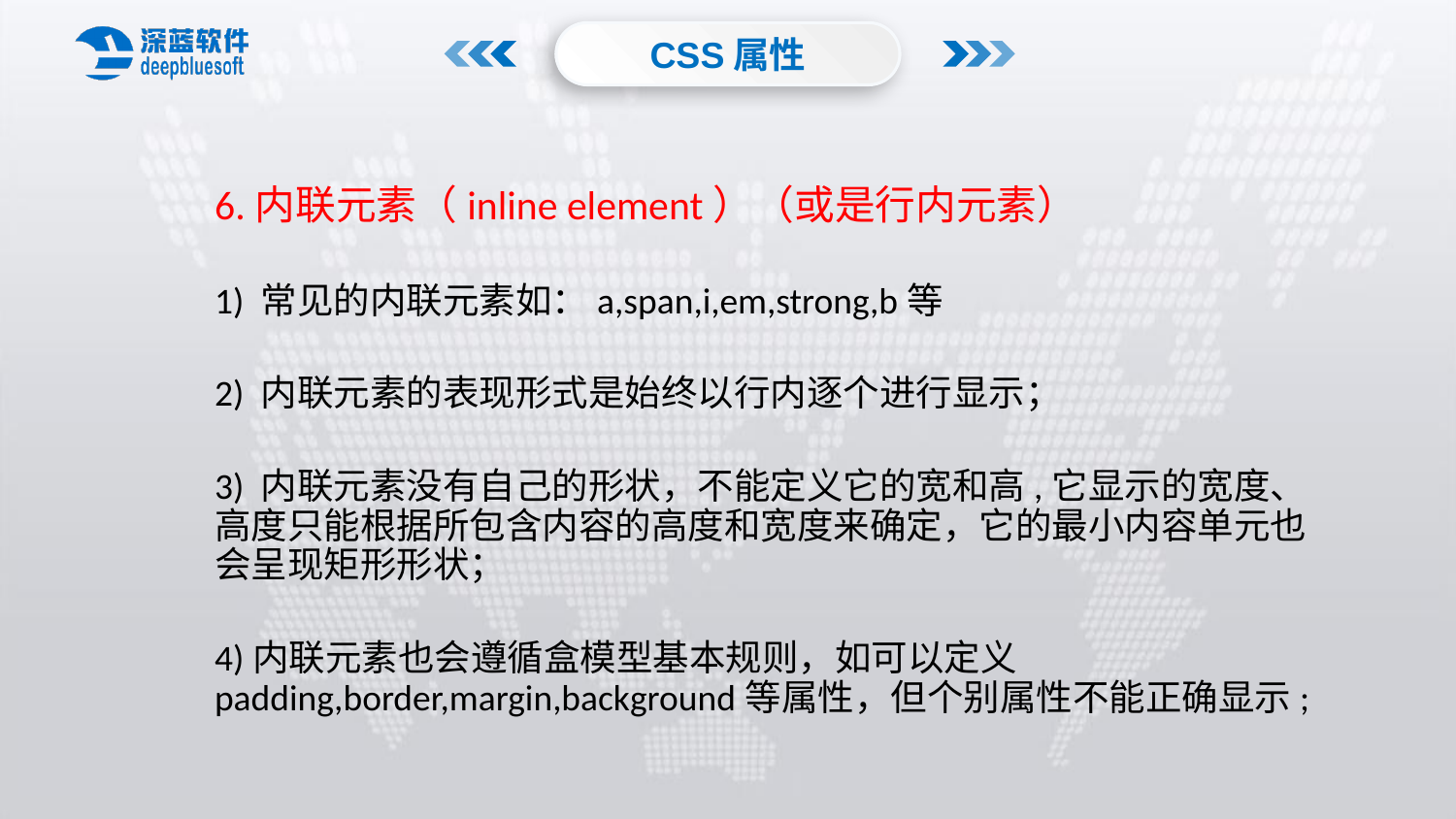

CSS属性

6.内联元素（inline element）（或是行内元素）

1) 常见的内联元素如：a,span,i,em,strong,b等

2) 内联元素的表现形式是始终以行内逐个进行显示；

3) 内联元素没有自己的形状，不能定义它的宽和高,它显示的宽度、高度只能根据所包含内容的高度和宽度来确定，它的最小内容单元也会呈现矩形形状；

4)内联元素也会遵循盒模型基本规则，如可以定义padding,border,margin,background等属性，但个别属性不能正确显示;